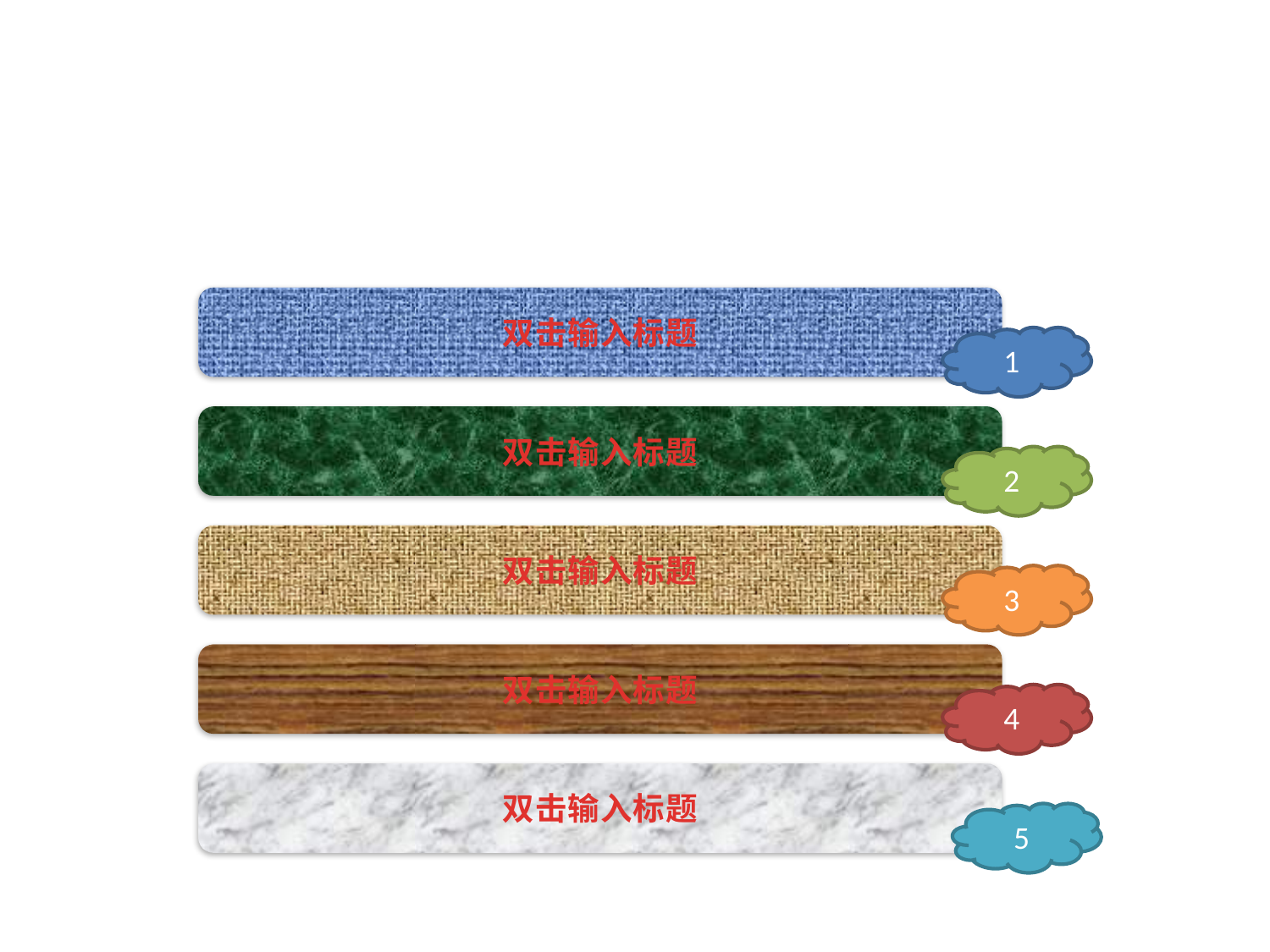

双击输入标题
1
双击输入标题
2
双击输入标题
3
双击输入标题
4
双击输入标题
5